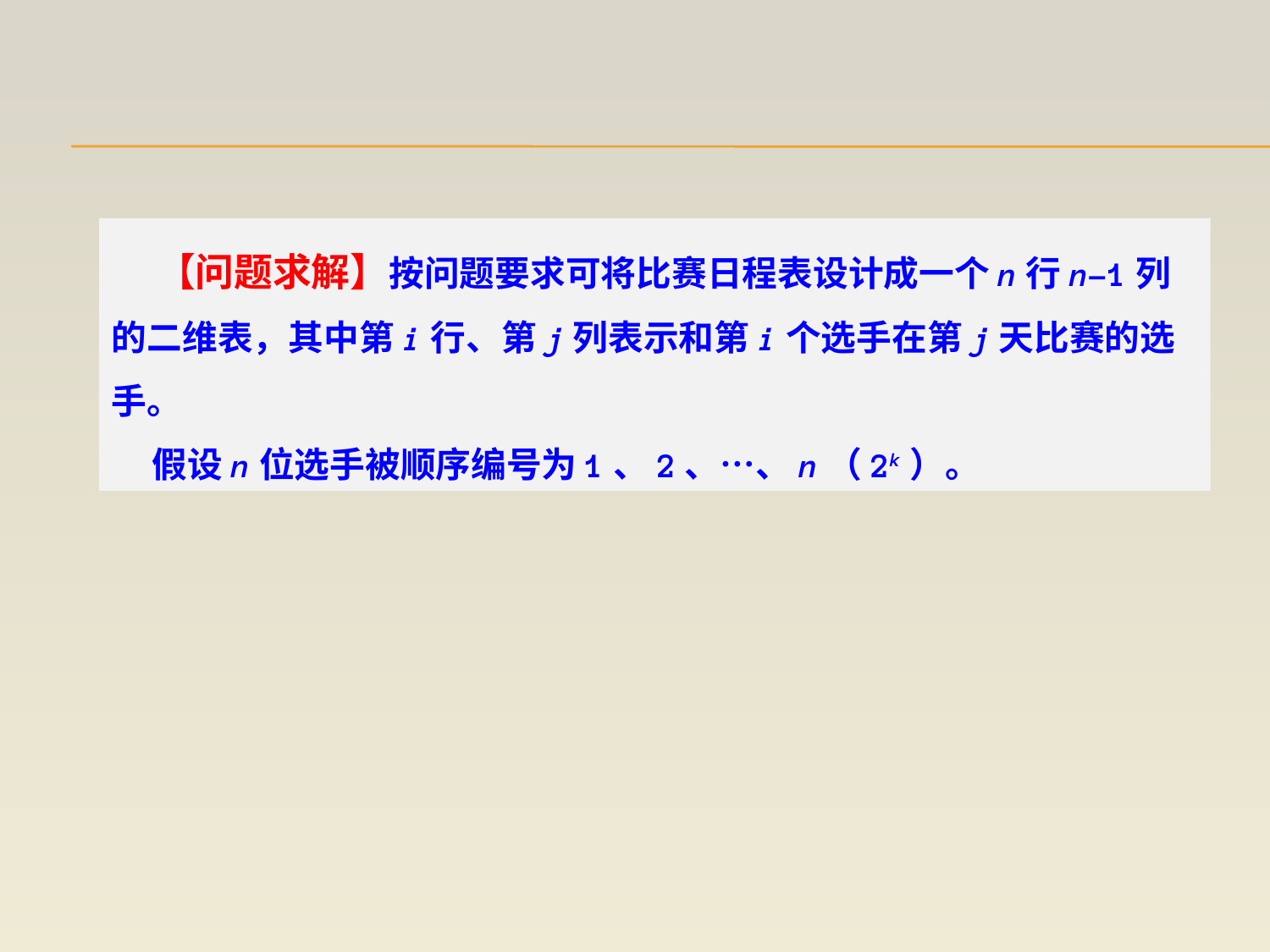

【问题求解】按问题要求可将比赛日程表设计成一个n行n-1列的二维表，其中第i行、第j列表示和第i个选手在第j天比赛的选手。
    假设n位选手被顺序编号为1、2、…、n（2k）。